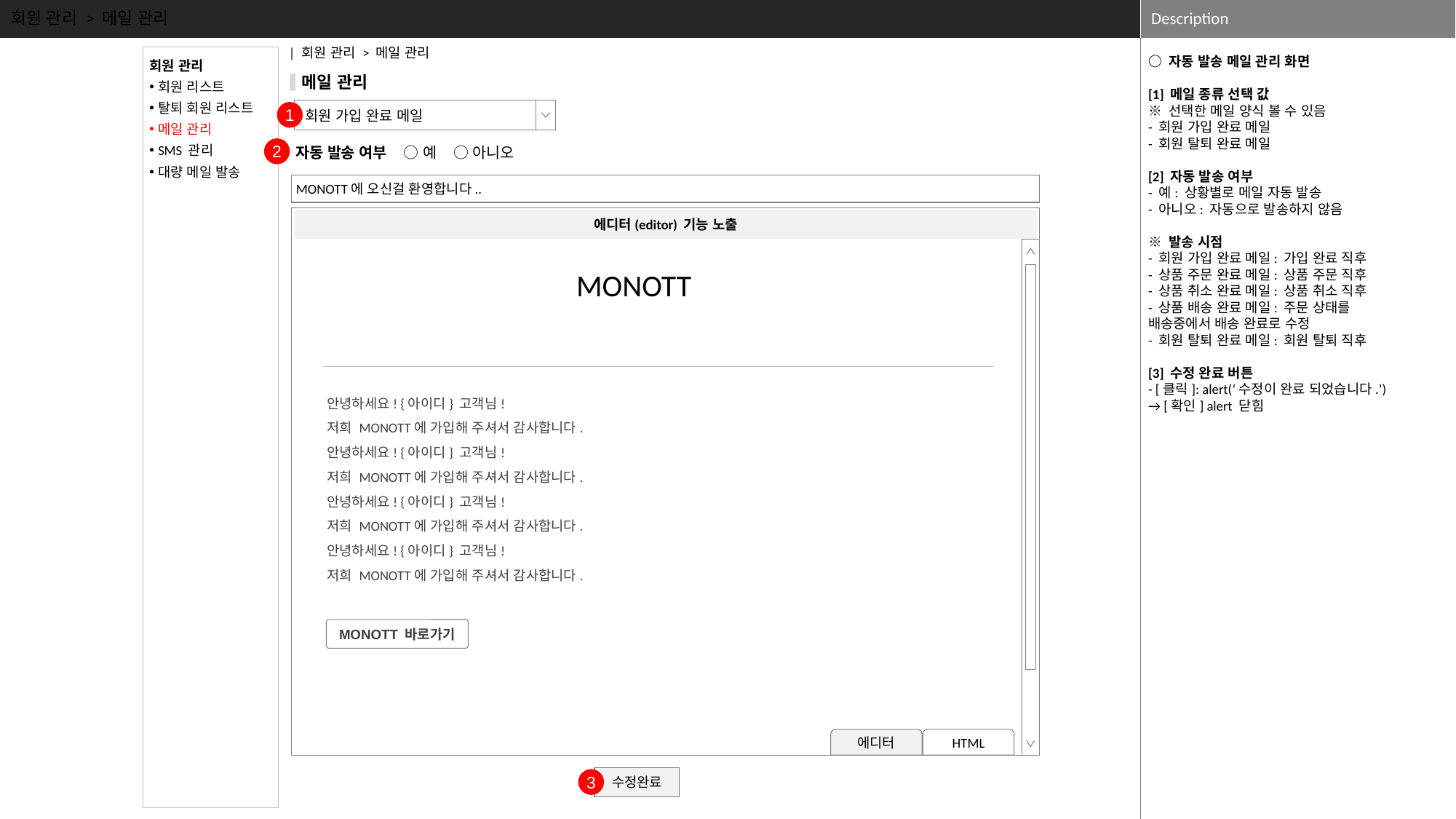

회원 관리 > 메일 관리

○ 자동 발송 메일 관리 화면

[1] 메일 종류 선택 값
※ 선택한 메일 양식 볼 수 있음
- 회원 가입 완료 메일
- 회원 탈퇴 완료 메일

[2] 자동 발송 여부
- 예: 상황별로 메일 자동 발송
- 아니오: 자동으로 발송하지 않음

※ 발송 시점
- 회원 가입 완료 메일: 가입 완료 직후
- 상품 주문 완료 메일: 상품 주문 직후
- 상품 취소 완료 메일: 상품 취소 직후
- 상품 배송 완료 메일: 주문 상태를 배송중에서 배송 완료로 수정
- 회원 탈퇴 완료 메일: 회원 탈퇴 직후

[3] 수정 완료 버튼
- [클릭]: alert(‘수정이 완료 되었습니다.’) → [확인] alert 닫힘

| 회원 관리 > 메일 관리
회원 관리
회원 리스트
탈퇴 회원 리스트
메일 관리
SMS 관리
대량 메일 발송
메일 관리

회원 가입 완료 메일

1
자동 발송 여부    ○ 예    ○ 아니오
2
MONOTT에 오신걸 환영합니다..

에디터(editor) 기능 노출

MONOTT
안녕하세요! {아이디} 고객님!
저희 MONOTT에 가입해 주셔서 감사합니다.
안녕하세요! {아이디} 고객님!
저희 MONOTT에 가입해 주셔서 감사합니다.
안녕하세요! {아이디} 고객님!
저희 MONOTT에 가입해 주셔서 감사합니다.
안녕하세요! {아이디} 고객님!
저희 MONOTT에 가입해 주셔서 감사합니다.

MONOTT 바로가기
에디터
HTML
수정완료
3